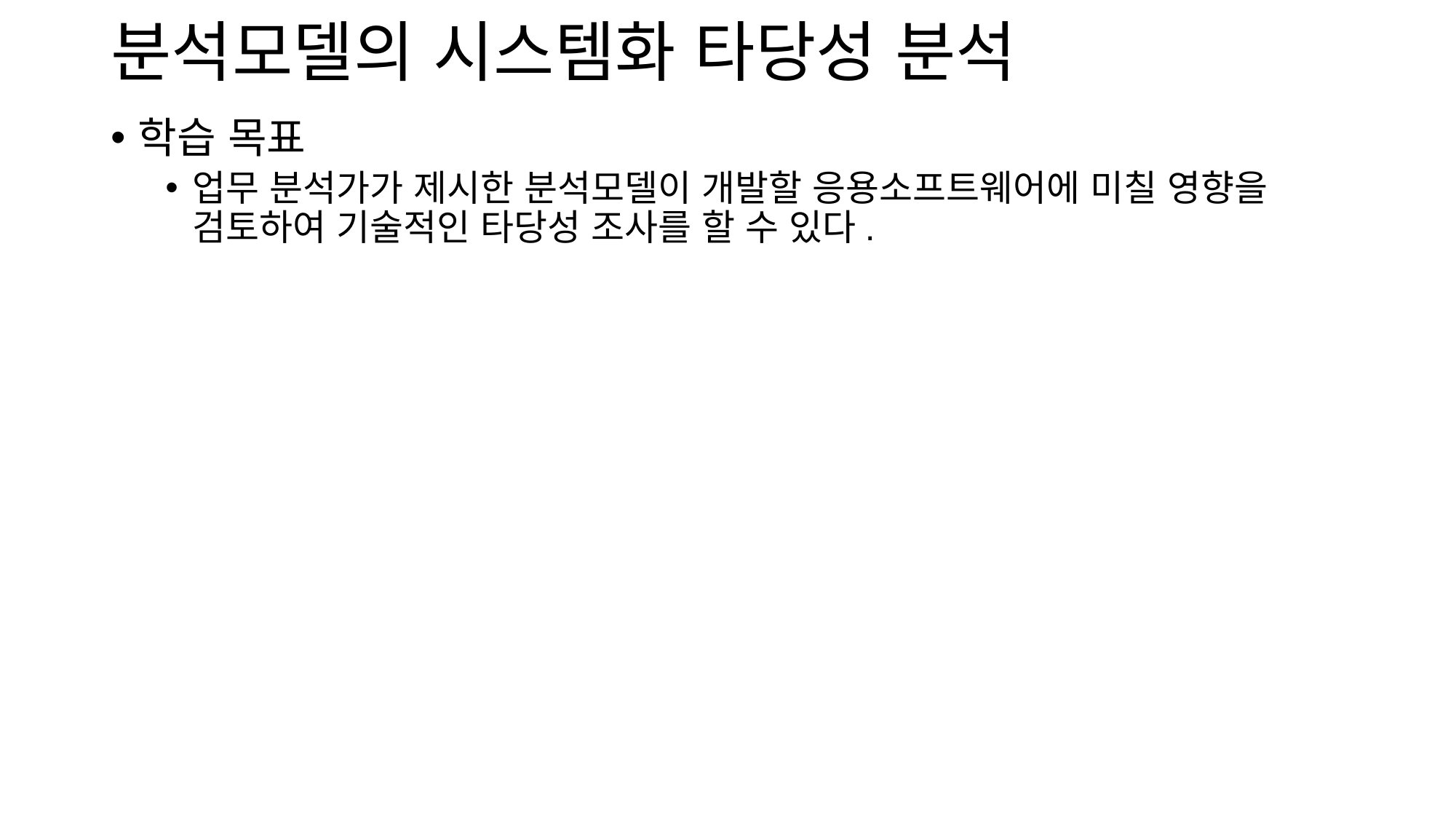

# 분석모델의 시스템화 타당성 분석
학습 목표
업무 분석가가 제시한 분석모델이 개발할 응용소프트웨어에 미칠 영향을 검토하여 기술적인 타당성 조사를 할 수 있다.